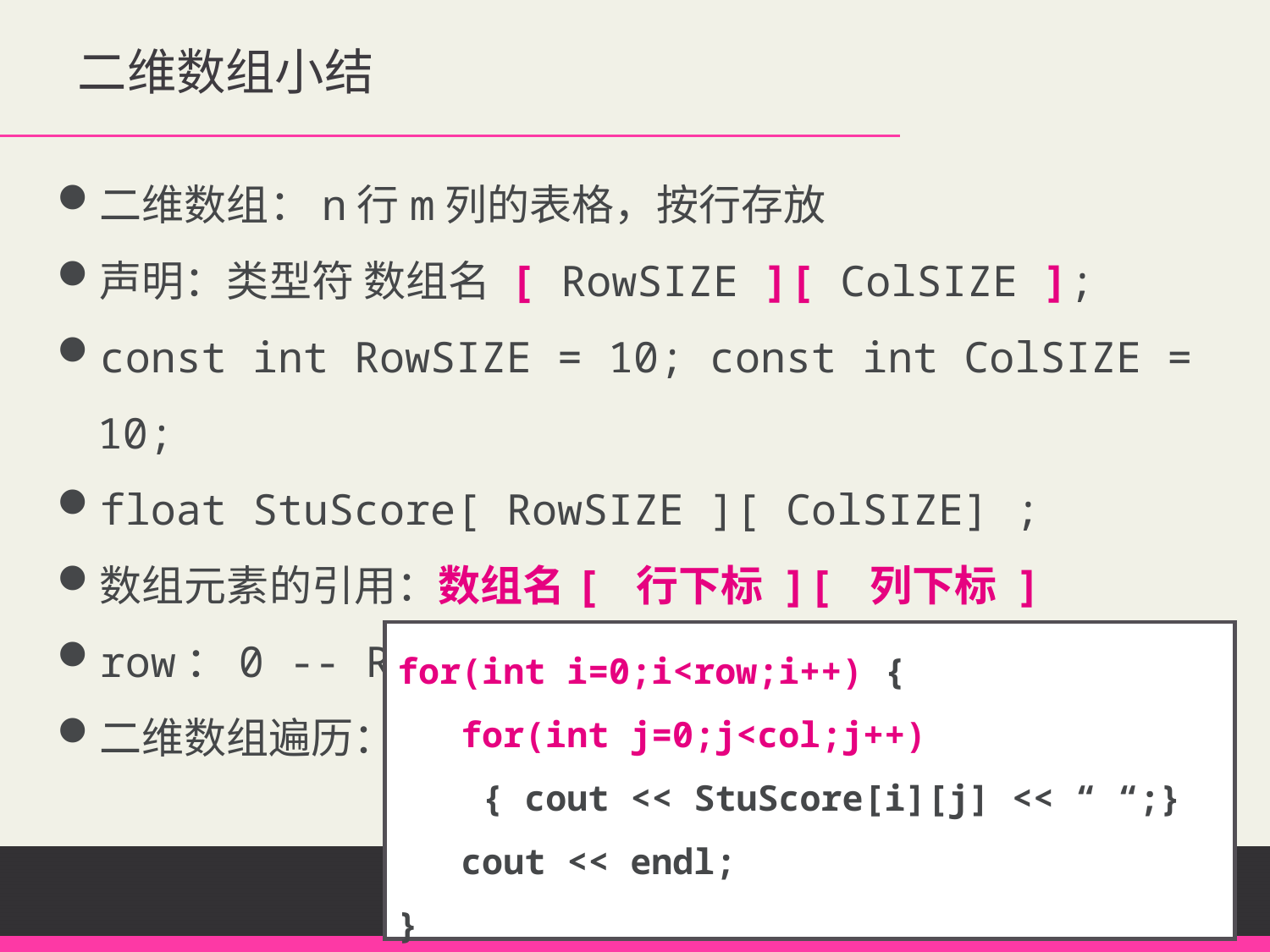

二维数组小结
二维数组：n行m列的表格，按行存放
声明：类型符 数组名 [ RowSIZE ][ ColSIZE ];
const int RowSIZE = 10; const int ColSIZE = 10;
float StuScore[ RowSIZE ][ ColSIZE] ;
数组元素的引用：数组名[ 行下标 ][ 列下标 ]
row：0 -- RowSIZE-1， col：0 -- ColSIZE-1
二维数组遍历：
for(int i=0;i<row;i++) {
   for(int j=0;j<col;j++)
    { cout << StuScore[i][j] << “ “;}
   cout << endl;
}